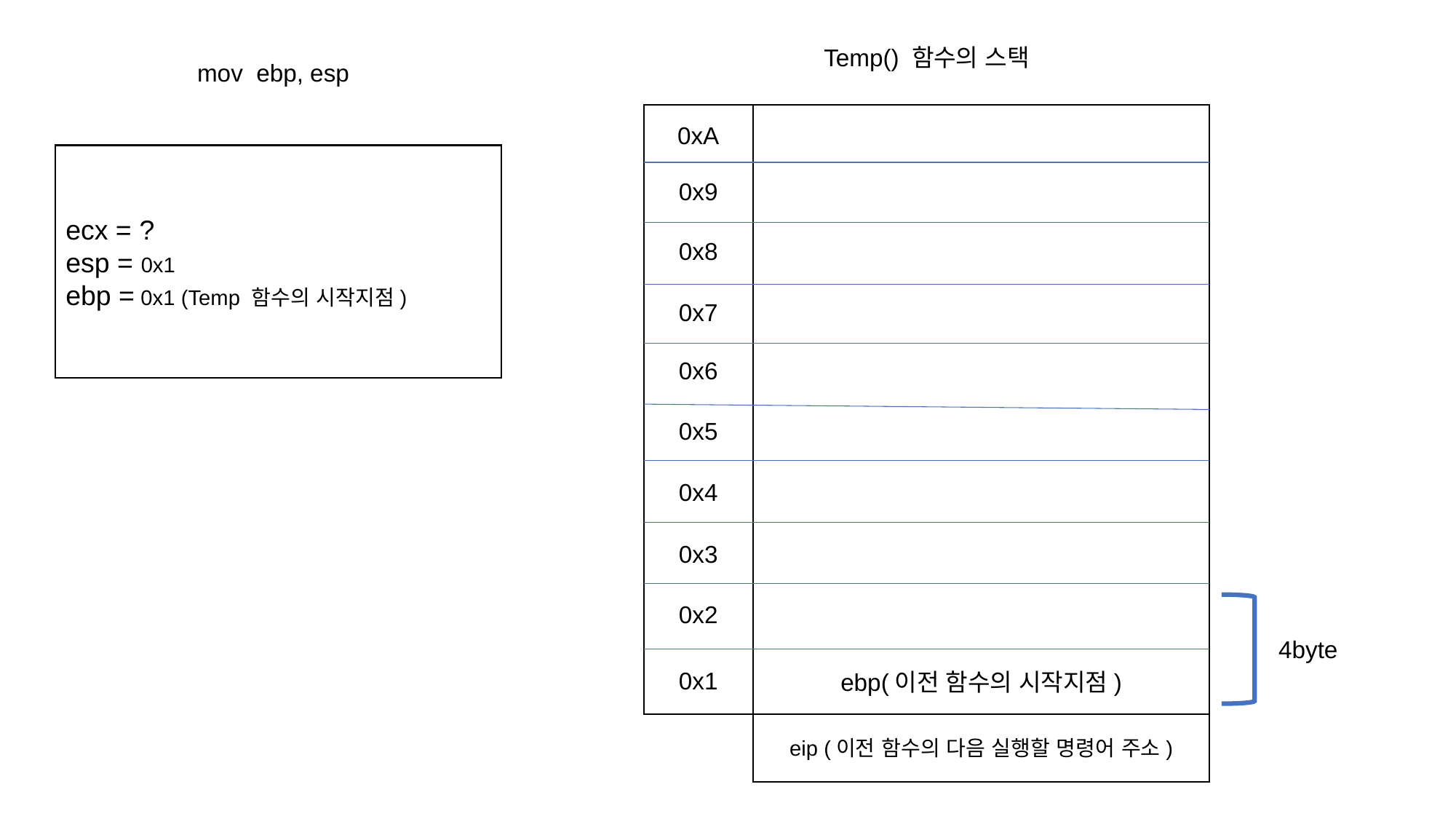

Temp() 함수의 스택
mov  ebp, esp

0xA
ecx = ?
esp = 0x1
ebp = 0x1 (Temp 함수의 시작지점)
0x9
0x8
0x7
0x6
0x5
0x4
0x3
0x2

4byte
0x1
ebp(이전 함수의 시작지점)

eip (이전 함수의 다음 실행할 명령어 주소)